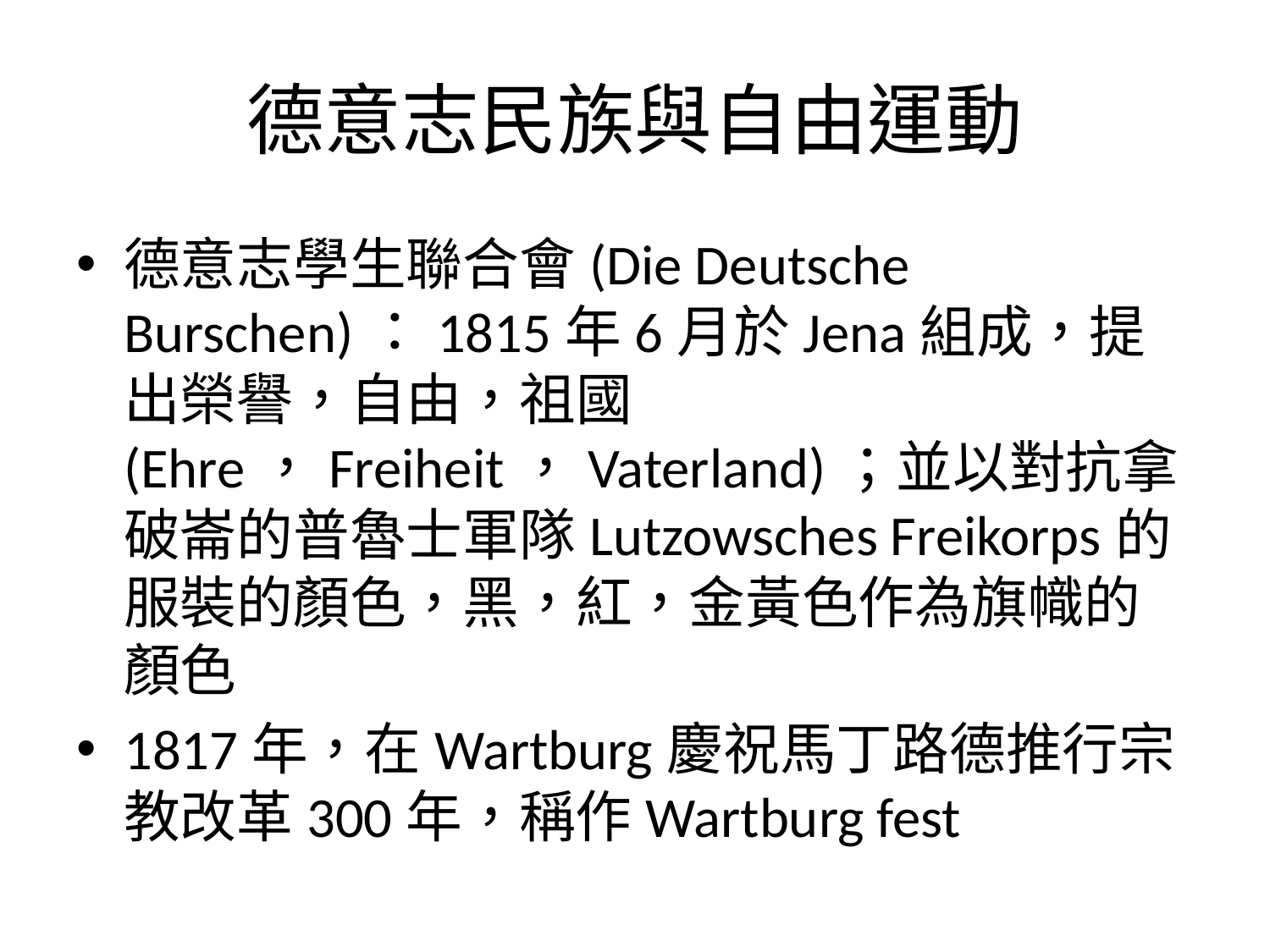

# 德意志民族與自由運動
德意志學生聯合會(Die Deutsche Burschen)：1815年6月於Jena組成，提出榮譽，自由，祖國(Ehre，Freiheit，Vaterland)；並以對抗拿破崙的普魯士軍隊Lutzowsches Freikorps的服裝的顏色，黑，紅，金黃色作為旗幟的顏色
1817年，在Wartburg慶祝馬丁路德推行宗教改革300年，稱作Wartburg fest